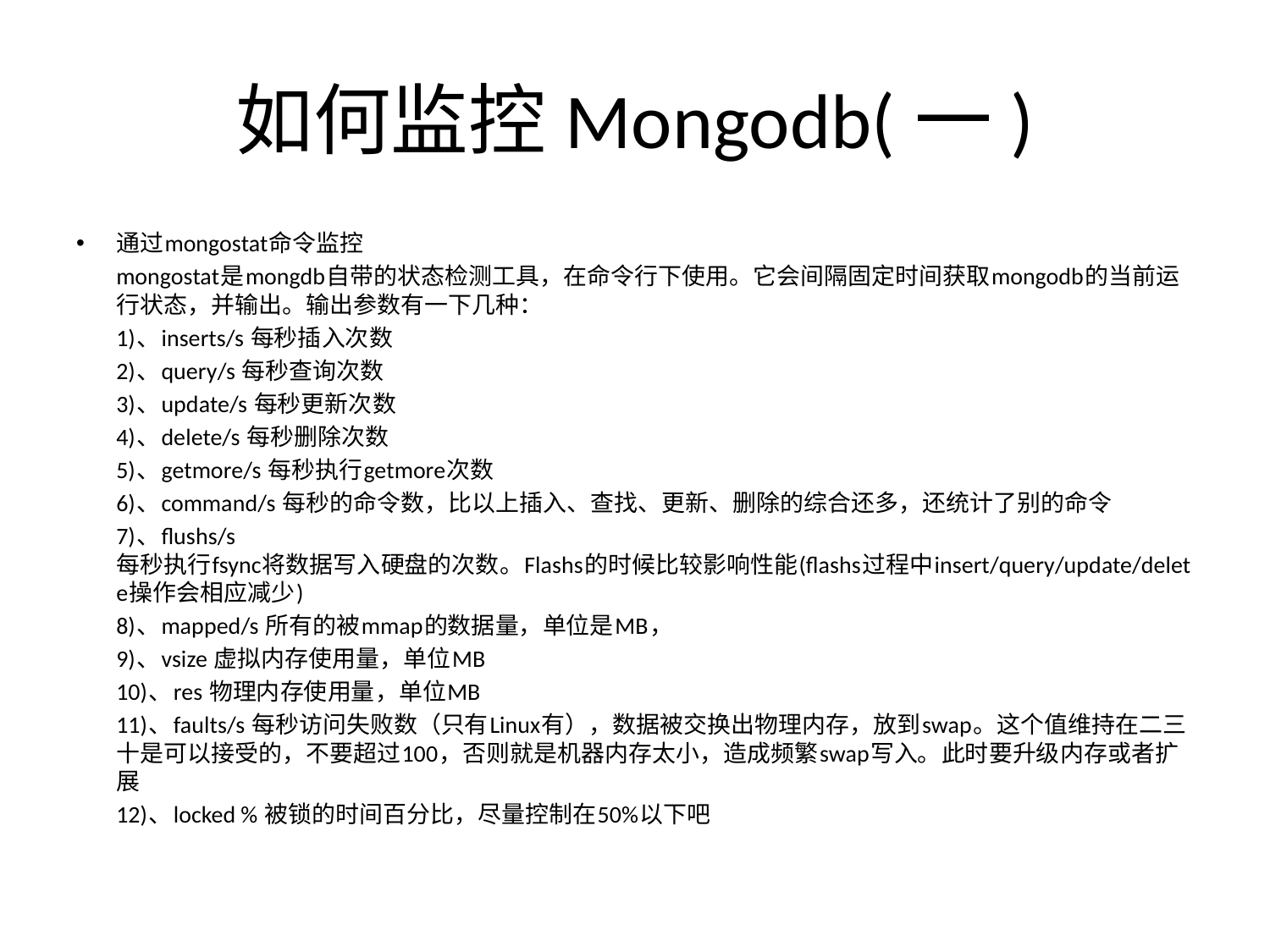

# 如何监控Mongodb(一)
通过mongostat命令监控
	mongostat是mongdb自带的状态检测工具，在命令行下使用。它会间隔固定时间获取mongodb的当前运行状态，并输出。输出参数有一下几种：
	1)、inserts/s 每秒插入次数
	2)、query/s 每秒查询次数
	3)、update/s 每秒更新次数
	4)、delete/s 每秒删除次数
	5)、getmore/s 每秒执行getmore次数
	6)、command/s 每秒的命令数，比以上插入、查找、更新、删除的综合还多，还统计了别的命令
	7)、flushs/s 每秒执行fsync将数据写入硬盘的次数。Flashs的时候比较影响性能(flashs过程中insert/query/update/delete操作会相应减少)
	8)、mapped/s 所有的被mmap的数据量，单位是MB，
	9)、vsize 虚拟内存使用量，单位MB
	10)、res 物理内存使用量，单位MB
	11)、faults/s 每秒访问失败数（只有Linux有），数据被交换出物理内存，放到swap。这个值维持在二三十是可以接受的，不要超过100，否则就是机器内存太小，造成频繁swap写入。此时要升级内存或者扩展
	12)、locked % 被锁的时间百分比，尽量控制在50%以下吧